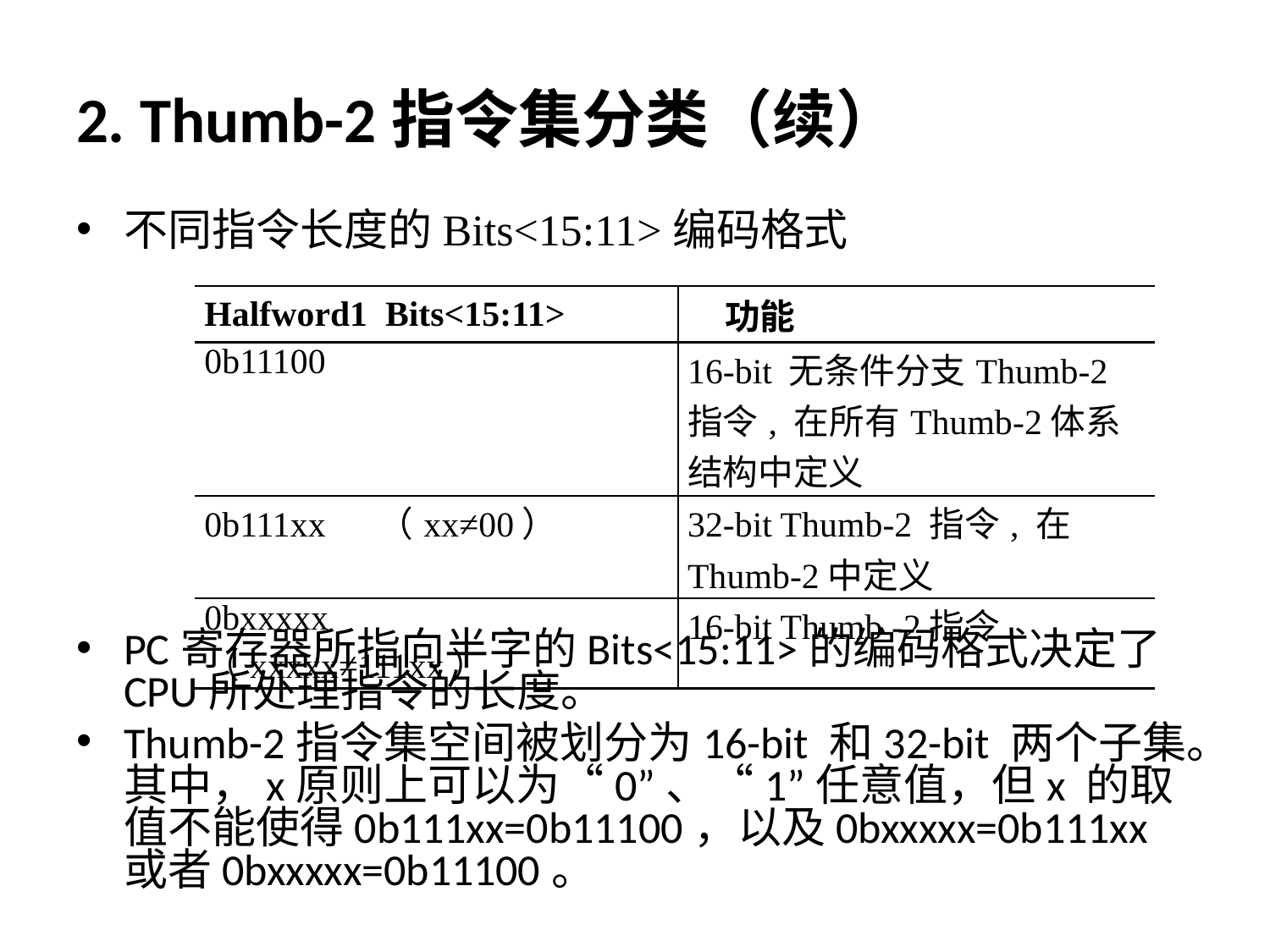

# 2. Thumb-2指令集分类（续）
不同指令长度的Bits<15:11>编码格式

PC寄存器所指向半字的Bits<15:11>的编码格式决定了CPU所处理指令的长度。
Thumb-2指令集空间被划分为16-bit 和32-bit 两个子集。其中，x原则上可以为“0”、“1”任意值，但x 的取值不能使得0b111xx=0b11100，以及0bxxxxx=0b111xx或者0bxxxxx=0b11100。
| Halfword1 Bits<15:11> | 功能 |
| --- | --- |
| 0b11100 | 16-bit 无条件分支Thumb-2指令, 在所有Thumb-2体系结构中定义 |
| 0b111xx （xx≠00） | 32-bit Thumb-2 指令, 在Thumb-2中定义 |
| 0bxxxxx （xxxxx≠111xx） | 16-bit Thumb -2指令 |